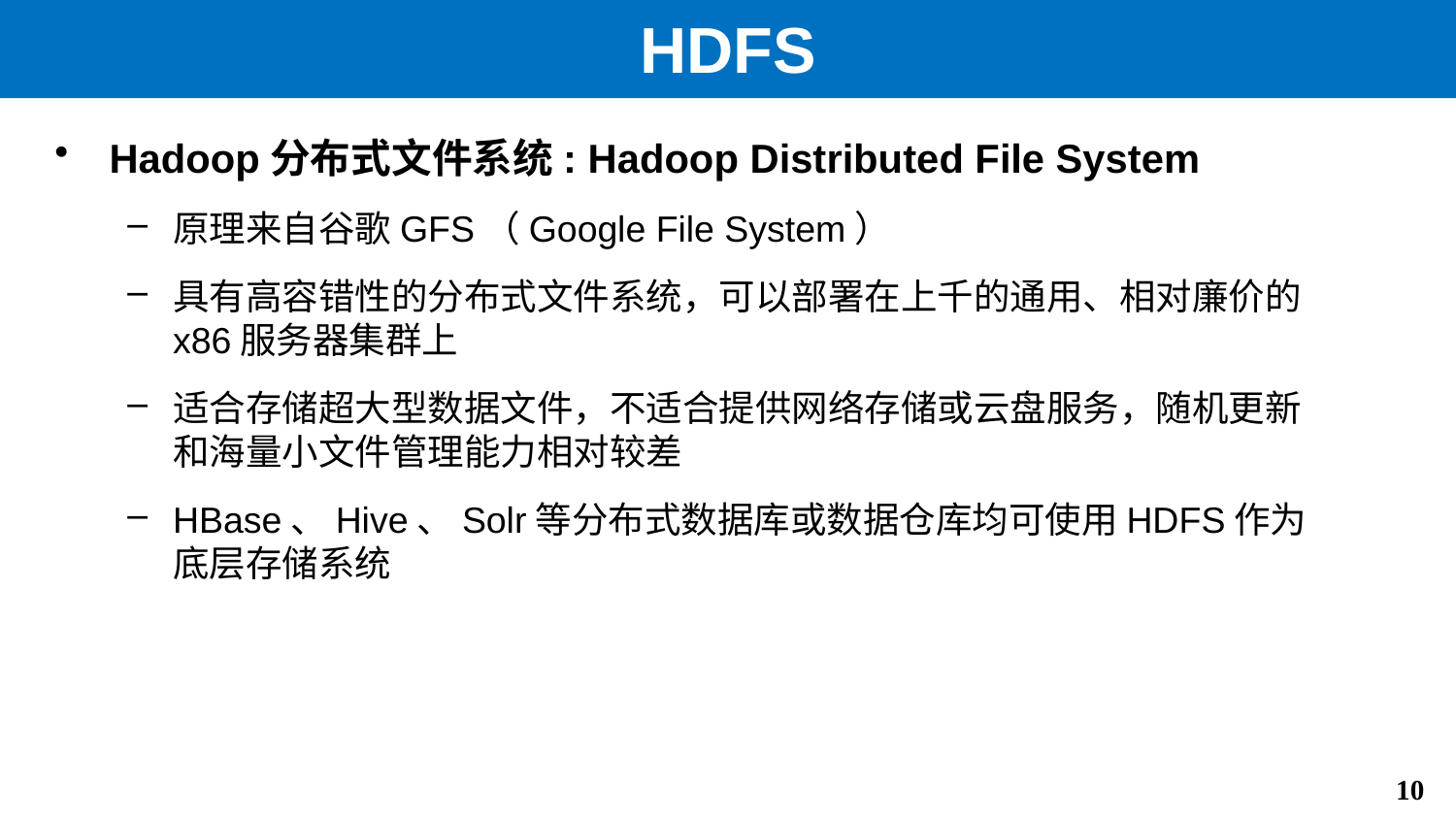

# HDFS
Hadoop分布式文件系统: Hadoop Distributed File System
原理来自谷歌GFS（Google File System）
具有高容错性的分布式文件系统，可以部署在上千的通用、相对廉价的x86服务器集群上
适合存储超大型数据文件，不适合提供网络存储或云盘服务，随机更新和海量小文件管理能力相对较差
HBase、Hive、Solr等分布式数据库或数据仓库均可使用HDFS作为底层存储系统